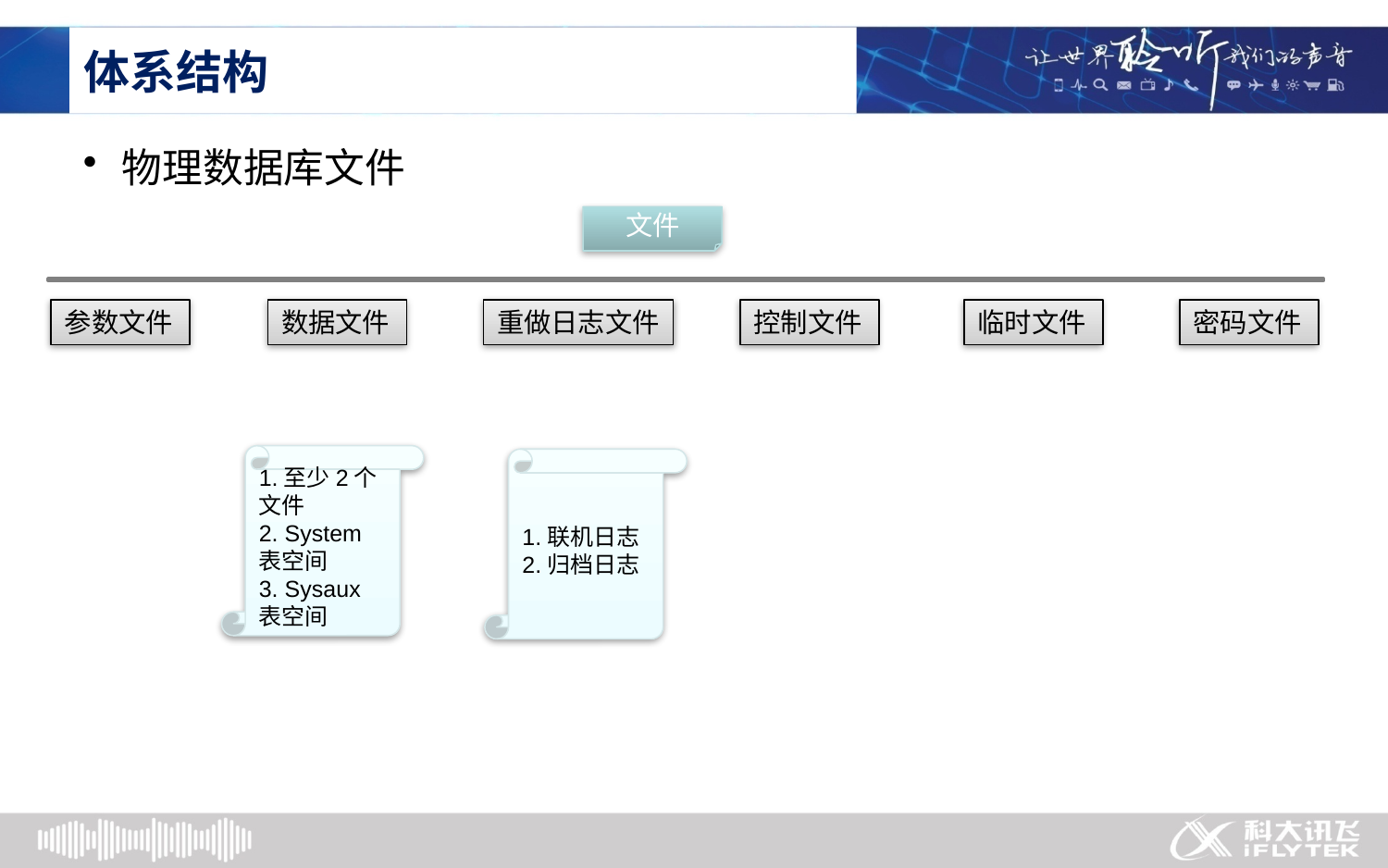

# 体系结构
物理数据库文件

文件

控制文件
临时文件
重做日志文件
密码文件
参数文件
数据文件
1.至少2个文件
2. System表空间
3. Sysaux表空间
1.联机日志
2.归档日志